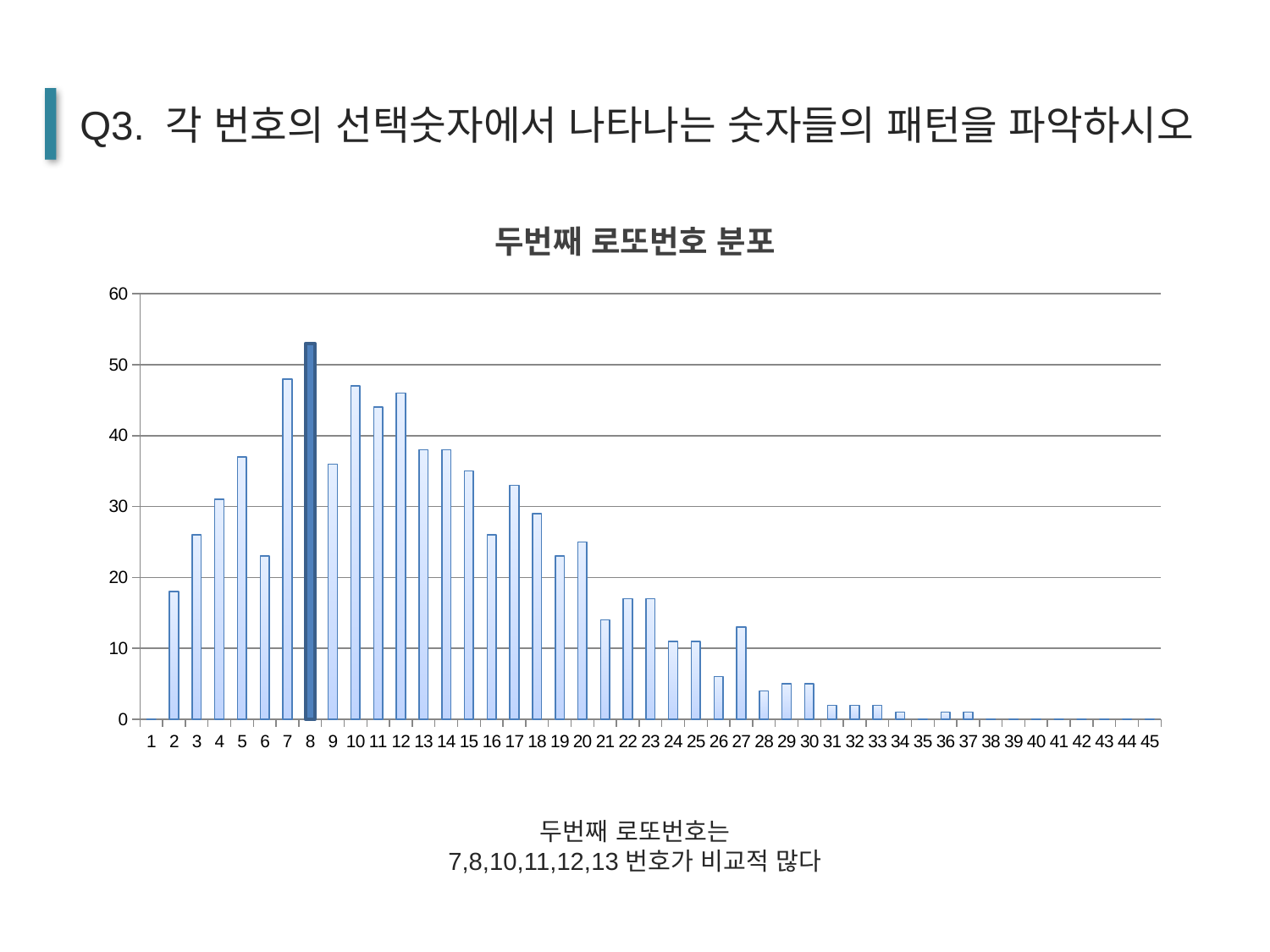

Q3. 각 번호의 선택숫자에서 나타나는 숫자들의 패턴을 파악하시오

### Chart: 두번째 로또번호 분포

| Category | no2 |
|---|---|
두번째 로또번호는
7,8,10,11,12,13번호가 비교적 많다